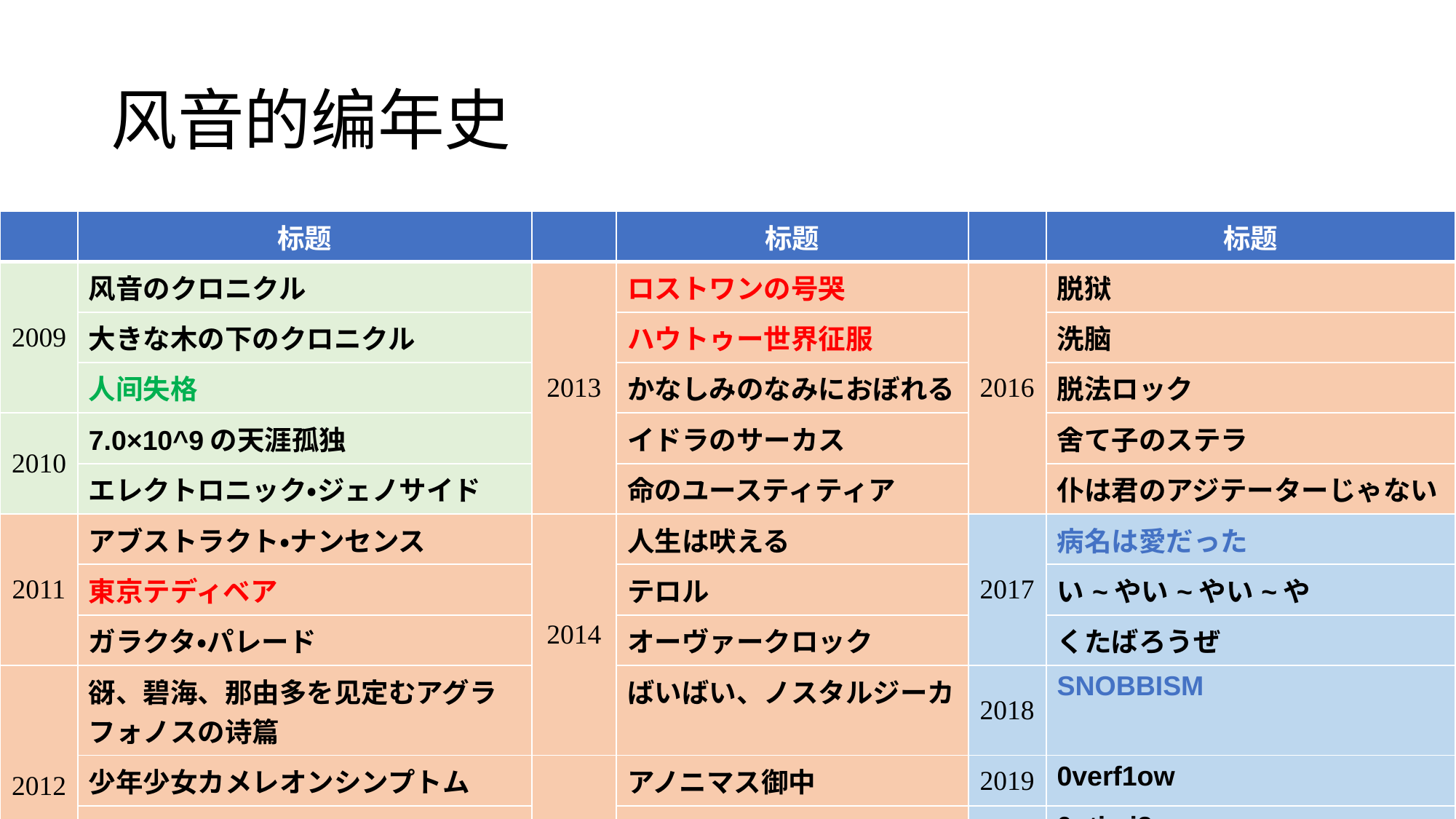

# 风音的编年史
|  | 标题 |  | 标题 |  | 标题 |
| --- | --- | --- | --- | --- | --- |
| 2009 | 风音のクロニクル | 2013 | ロストワンの号哭 | 2016 | 脱狱 |
|  | 大きな木の下のクロニクル |  | ハウトゥー世界征服 |  | 洗脑 |
|  | 人间失格 |  | かなしみのなみにおぼれる |  | 脱法ロック |
| 2010 | 7.0×10^9の天涯孤独 |  | イドラのサーカス |  | 舍て子のステラ |
|  | エレクトロニック・ジェノサイド |  | 命のユースティティア |  | 仆は君のアジテーターじゃない |
| 2011 | アブストラクト・ナンセンス | 2014 | 人生は吠える | 2017 | 病名は愛だった |
|  | 東京テディベア |  | テロル |  | い~やい~やい~や |
|  | ガラクタ・パレード |  | オーヴァークロック |  | くたばろうぜ |
| 2012 | 谺、碧海、那由多を见定むアグラフォノスの诗篇 |  | ばいばい、ノスタルジーカ | 2018 | SNOBBISM |
|  | 少年少女カメレオンシンプトム | 2015 | アノニマス御中 | 2019 | 0verf1ow |
|  | 再教育 |  | 世界を坏している | 2020 | 0ptimi2er |
|  | 延命治疗 |  | FPS |  | potatoになっていく |